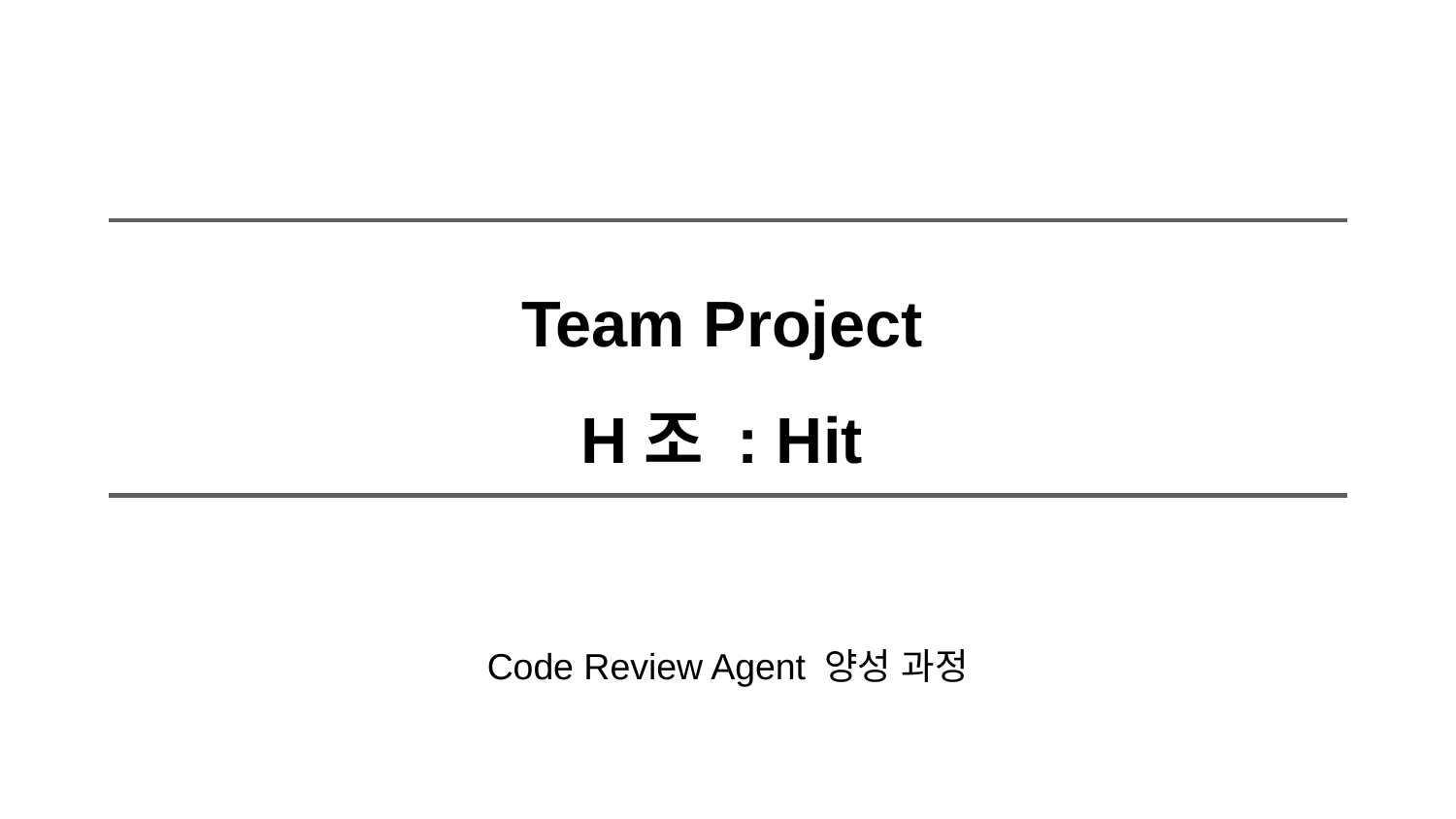

Team Project
H조 : Hit
Code Review Agent 양성 과정